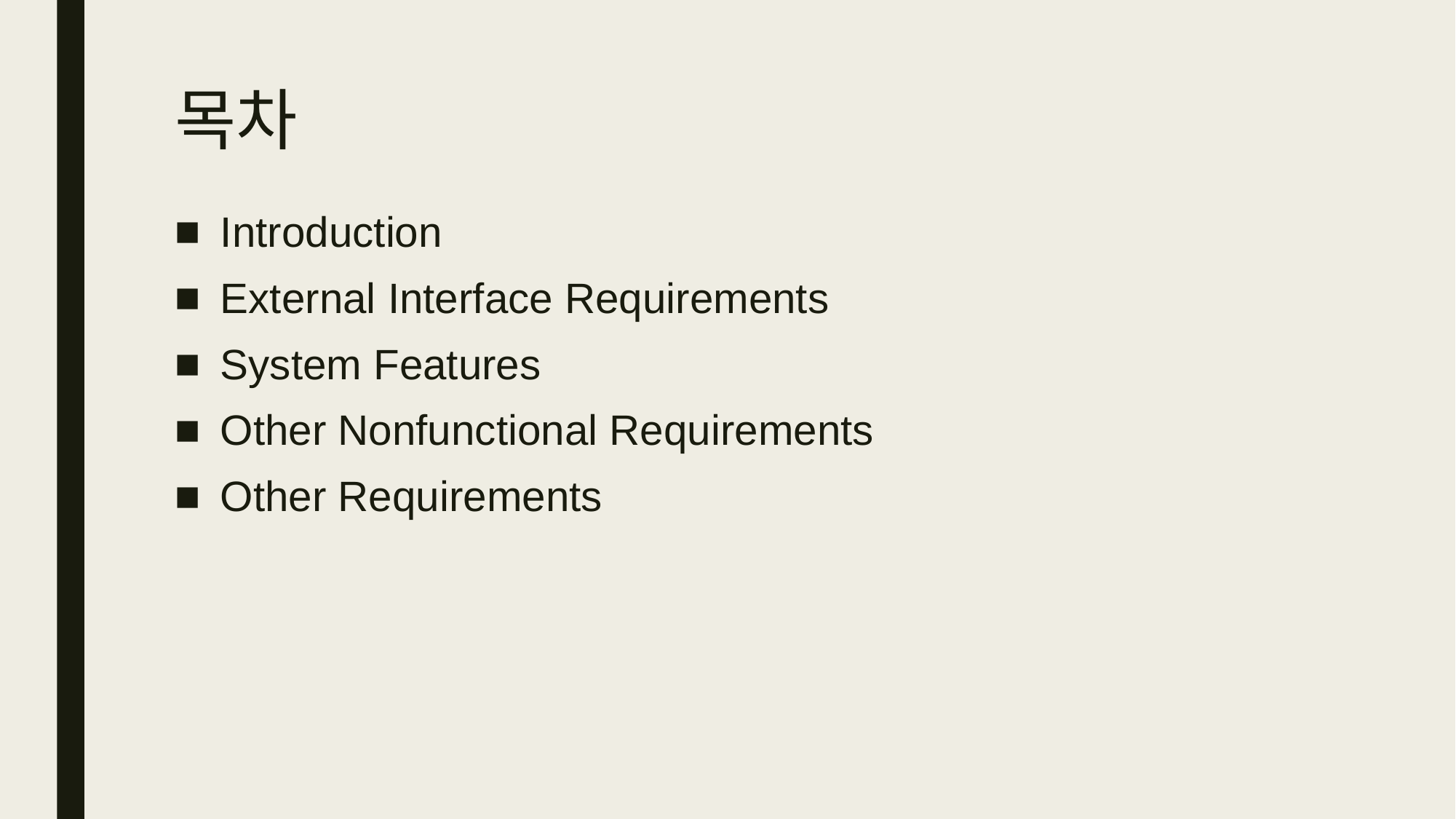

# 목차
Introduction
External Interface Requirements
System Features
Other Nonfunctional Requirements
Other Requirements